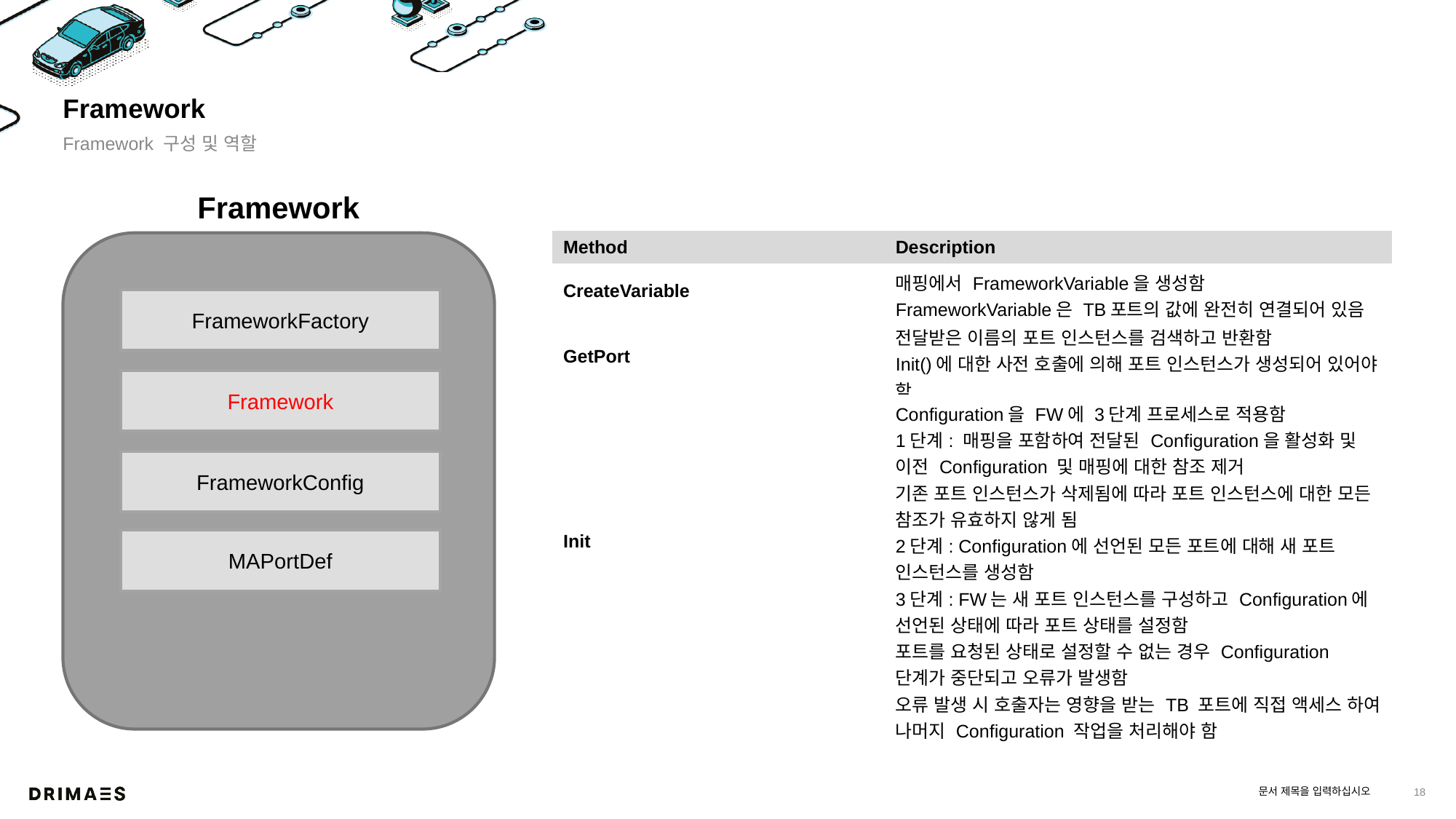

# Framework
Framework 구성 및 역할
Framework
| Method | Description |
| --- | --- |
| CreateVariable | 매핑에서 FrameworkVariable을 생성함 FrameworkVariable은 TB포트의 값에 완전히 연결되어 있음 |
| GetPort | 전달받은 이름의 포트 인스턴스를 검색하고 반환함 Init()에 대한 사전 호출에 의해 포트 인스턴스가 생성되어 있어야 함 |
| Init | Configuration을 FW에 3단계 프로세스로 적용함 1단계: 매핑을 포함하여 전달된 Configuration을 활성화 및 이전 Configuration 및 매핑에 대한 참조 제거 기존 포트 인스턴스가 삭제됨에 따라 포트 인스턴스에 대한 모든 참조가 유효하지 않게 됨 2단계: Configuration에 선언된 모든 포트에 대해 새 포트 인스턴스를 생성함 3단계: FW는 새 포트 인스턴스를 구성하고 Configuration에 선언된 상태에 따라 포트 상태를 설정함 포트를 요청된 상태로 설정할 수 없는 경우 Configuration 단계가 중단되고 오류가 발생함 오류 발생 시 호출자는 영향을 받는 TB 포트에 직접 액세스 하여 나머지 Configuration 작업을 처리해야 함 |

FrameworkFactory
Framework
FrameworkConfig
MAPortDef
문서 제목을 입력하십시오